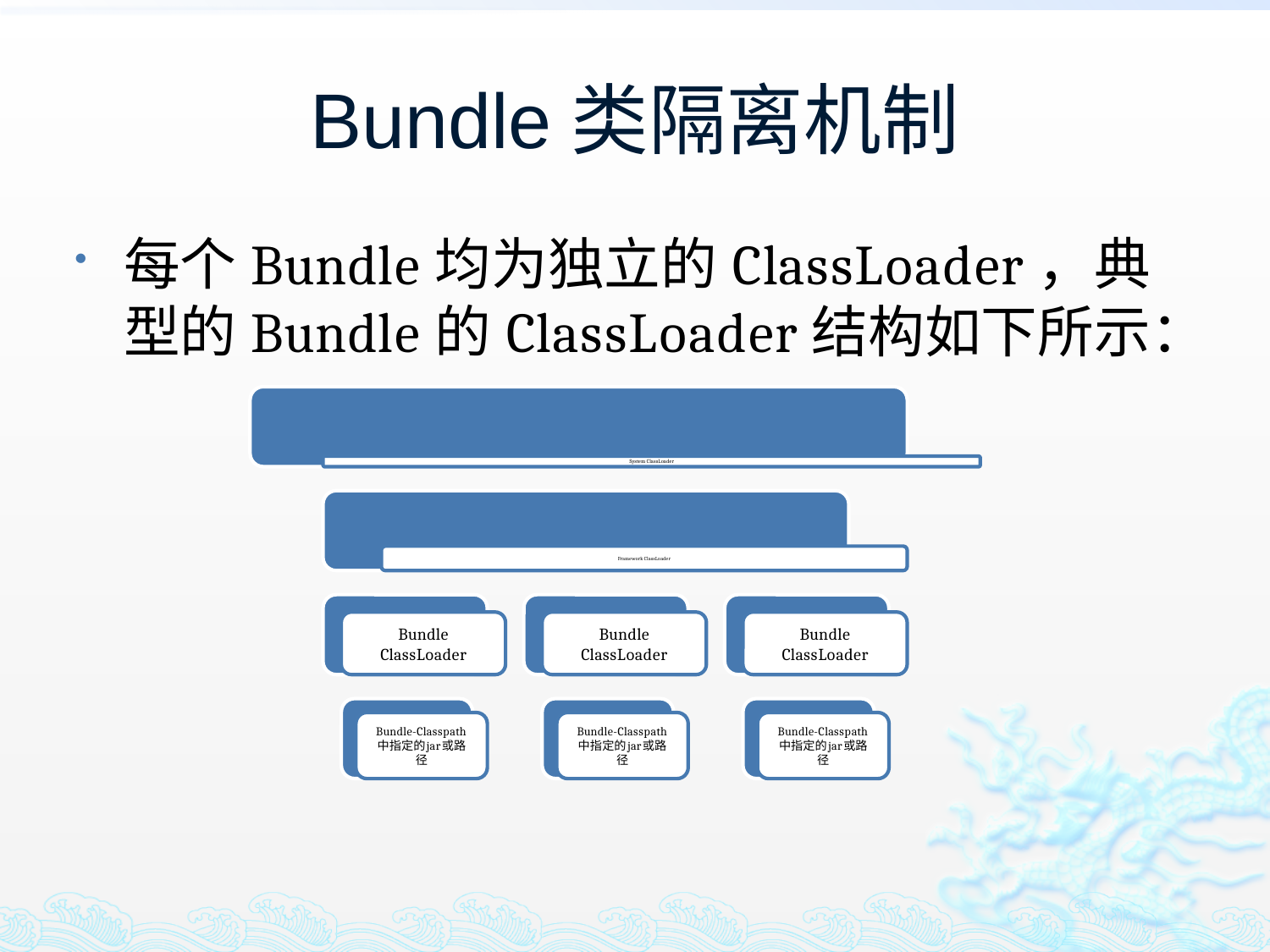

# Bundle类隔离机制
每个Bundle均为独立的ClassLoader，典型的Bundle的ClassLoader结构如下所示：

System ClassLoader
Framework ClassLoader
Bundle ClassLoader
Bundle ClassLoader
Bundle ClassLoader
Bundle-Classpath中指定的jar或路径
Bundle-Classpath中指定的jar或路径
Bundle-Classpath中指定的jar或路径